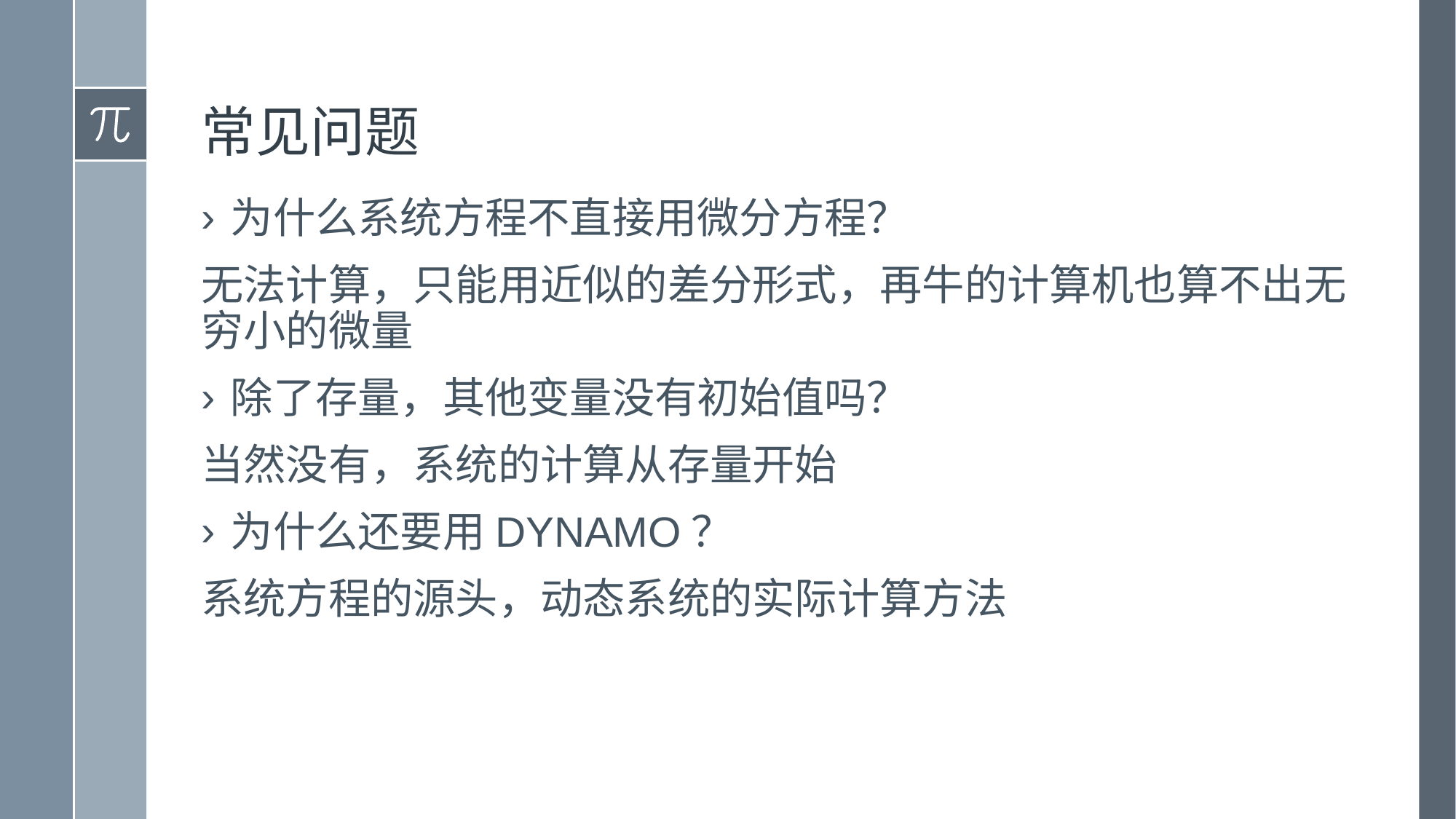

# 常见问题
为什么系统方程不直接用微分方程？
无法计算，只能用近似的差分形式，再牛的计算机也算不出无穷小的微量
除了存量，其他变量没有初始值吗？
当然没有，系统的计算从存量开始
为什么还要用DYNAMO？
系统方程的源头，动态系统的实际计算方法